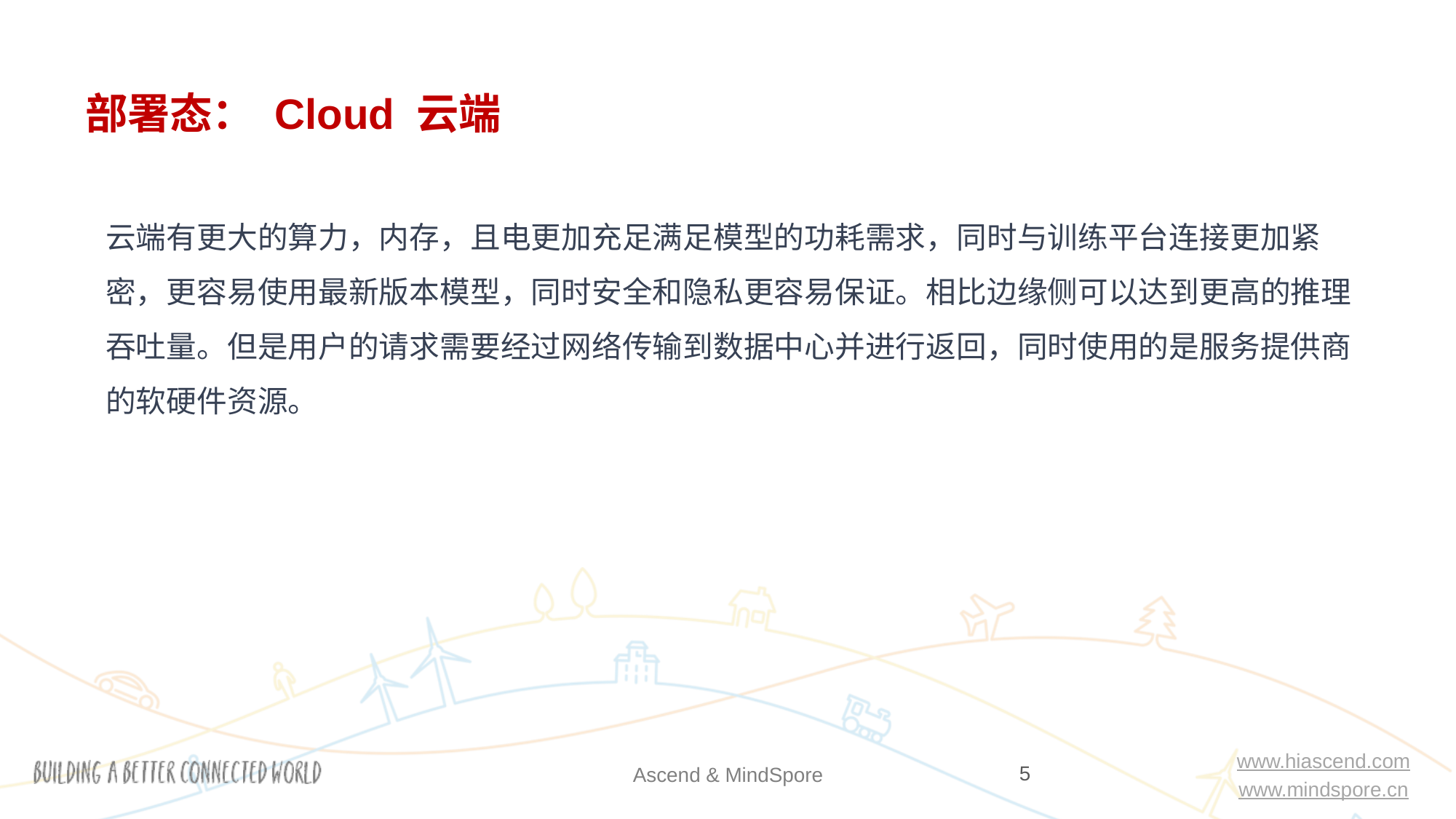

# 部署态： Cloud 云端
云端有更大的算力，内存，且电更加充足满足模型的功耗需求，同时与训练平台连接更加紧密，更容易使用最新版本模型，同时安全和隐私更容易保证。相比边缘侧可以达到更高的推理吞吐量。但是用户的请求需要经过网络传输到数据中心并进行返回，同时使用的是服务提供商的软硬件资源。